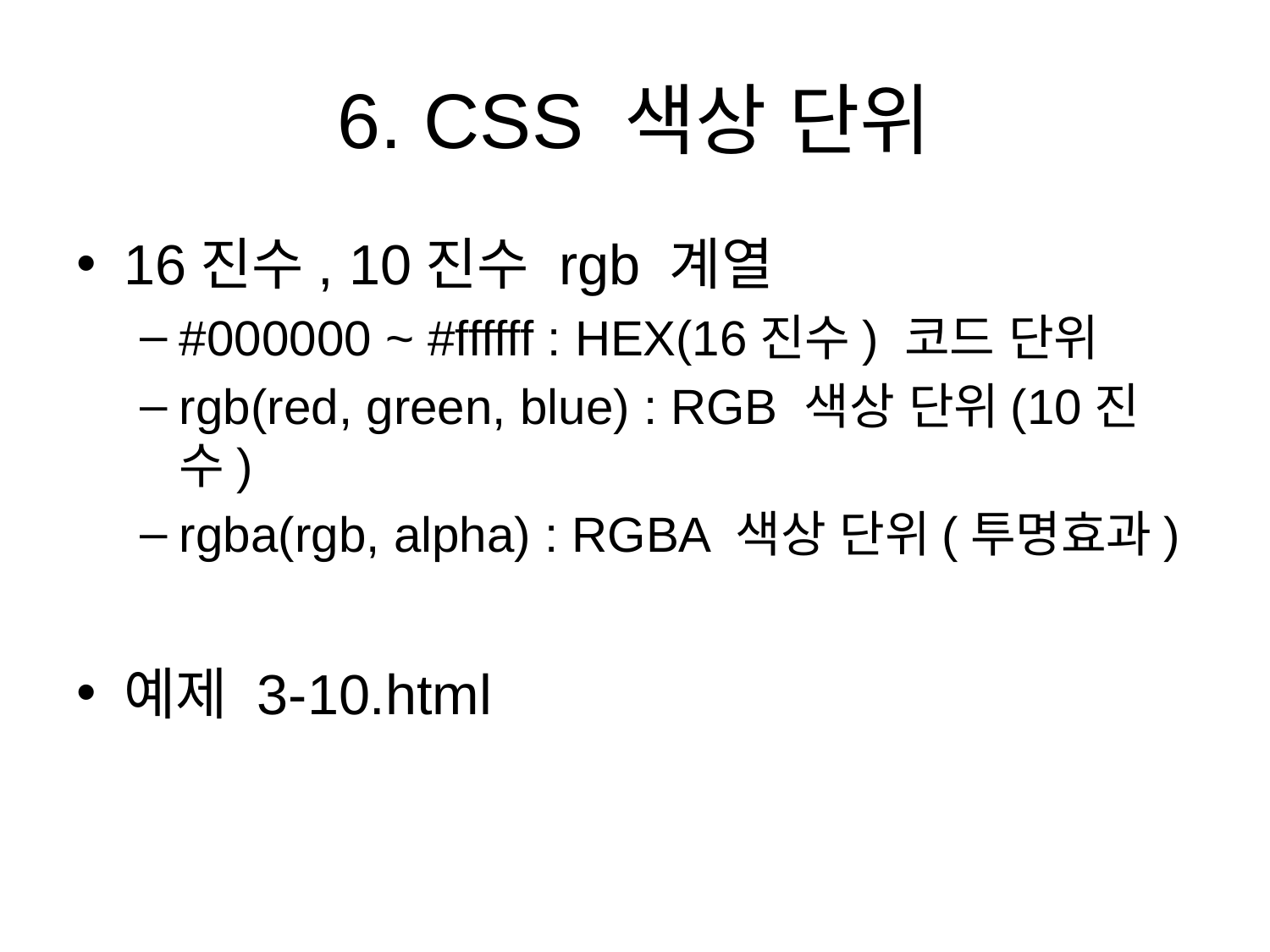

# 6. CSS 색상 단위
16진수, 10진수 rgb 계열
#000000 ~ #ffffff : HEX(16진수) 코드 단위
rgb(red, green, blue) : RGB 색상 단위(10진수)
rgba(rgb, alpha) : RGBA 색상 단위(투명효과)

예제 3-10.html